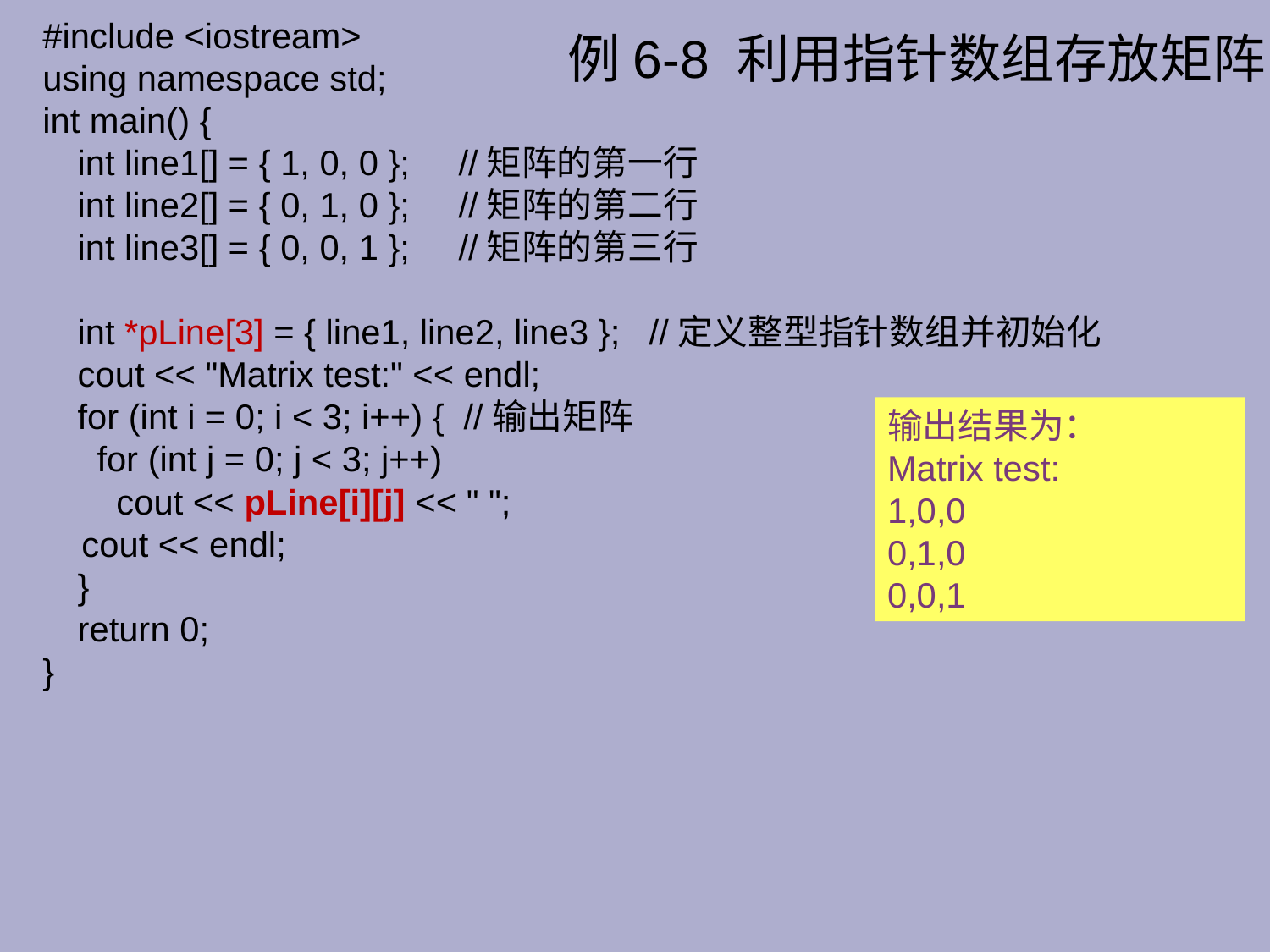

# 例6-8 利用指针数组存放矩阵
#include <iostream>
using namespace std;
int main() {
	int line1[] = { 1, 0, 0 };	//矩阵的第一行
	int line2[] = { 0, 1, 0 };	//矩阵的第二行
	int line3[] = { 0, 0, 1 };	//矩阵的第三行

	int *pLine[3] = { line1, line2, line3 };   //定义整型指针数组并初始化
	cout << "Matrix test:" << endl;
	for (int i = 0; i < 3; i++) {  //输出矩阵
	  for (int j = 0; j < 3; j++)
	    cout << pLine[i][j] << " ";
    cout << endl;
	}
	return 0;
}

输出结果为：
Matrix test:
1,0,0
0,1,0
0,0,1